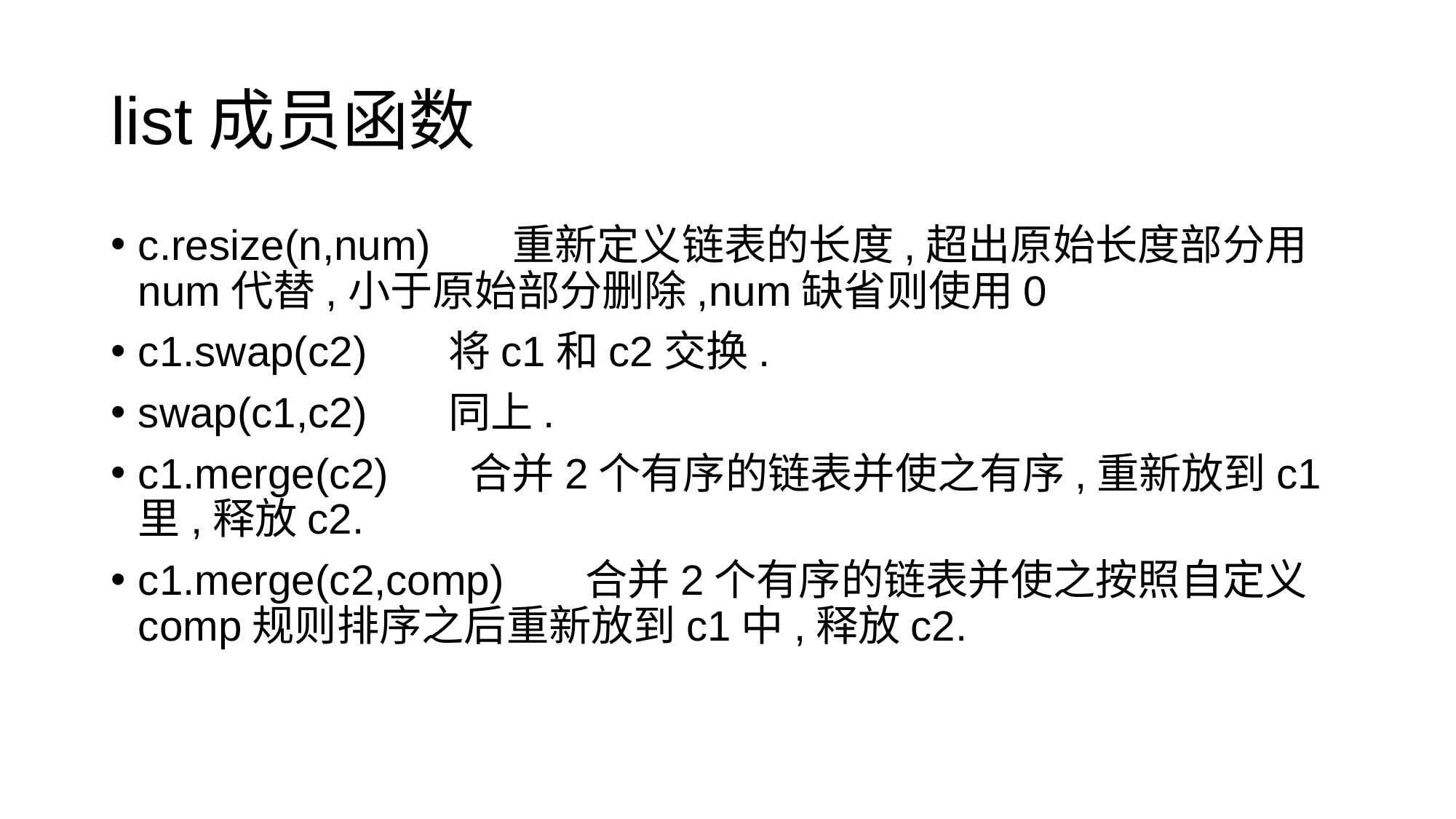

# list成员函数
c.resize(n,num)      重新定义链表的长度,超出原始长度部分用num代替,小于原始部分删除,num缺省则使用0
c1.swap(c2)      将c1和c2交换.
swap(c1,c2)      同上.
c1.merge(c2)      合并2个有序的链表并使之有序,重新放到c1里,释放c2.
c1.merge(c2,comp)      合并2个有序的链表并使之按照自定义comp规则排序之后重新放到c1中,释放c2.